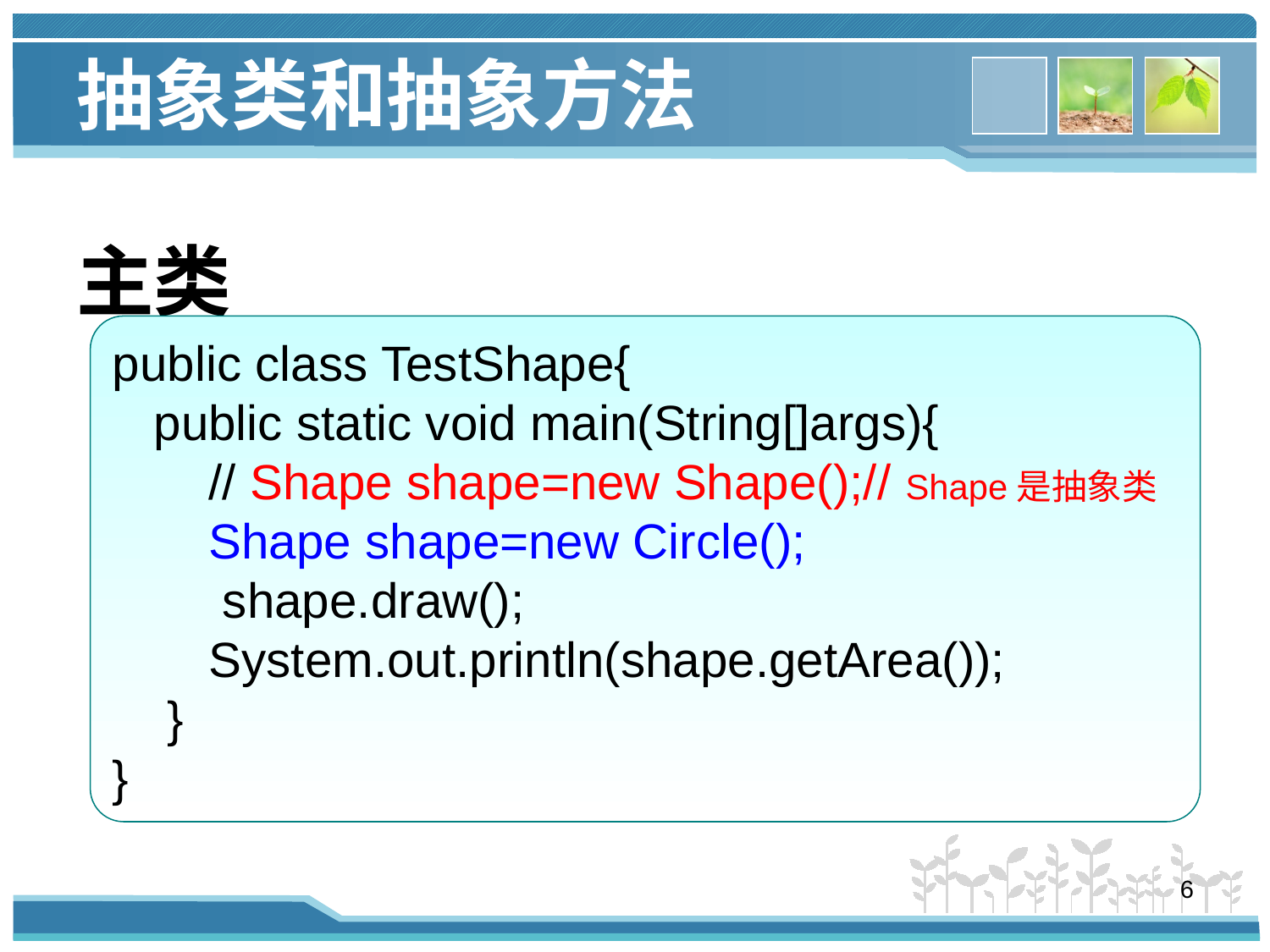

抽象类和抽象方法
主类
public class TestShape{
   public static void main(String[]args){
       // Shape shape=new Shape();// Shape是抽象类
       Shape shape=new Circle();
        shape.draw();
       System.out.println(shape.getArea());
    }
}
6